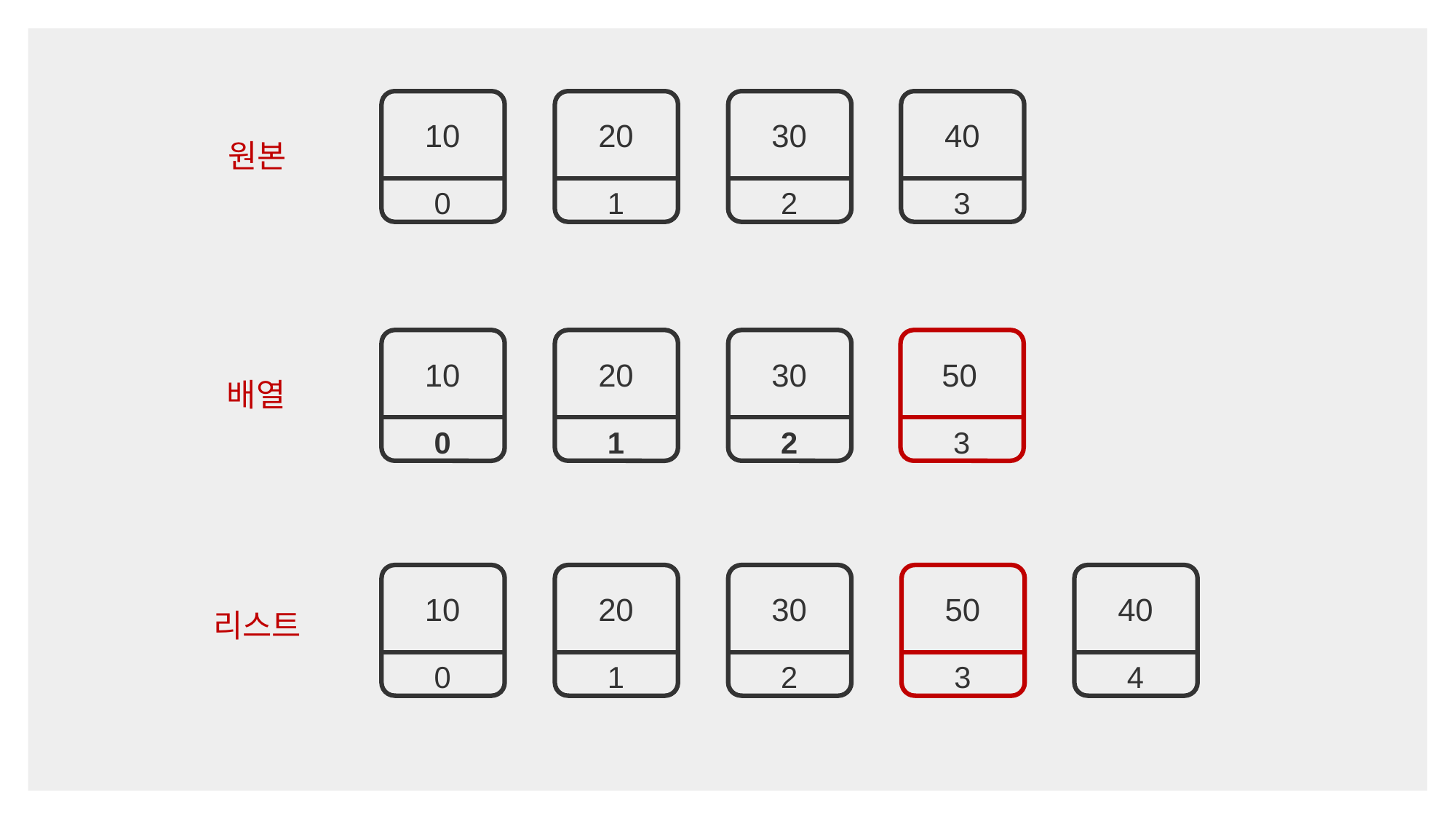

40
3

10
0

20
1

30
2
원본

10
0

20
1

30
2

50
배열
3

30
50
40
2
3
4

10
0

20
1
리스트